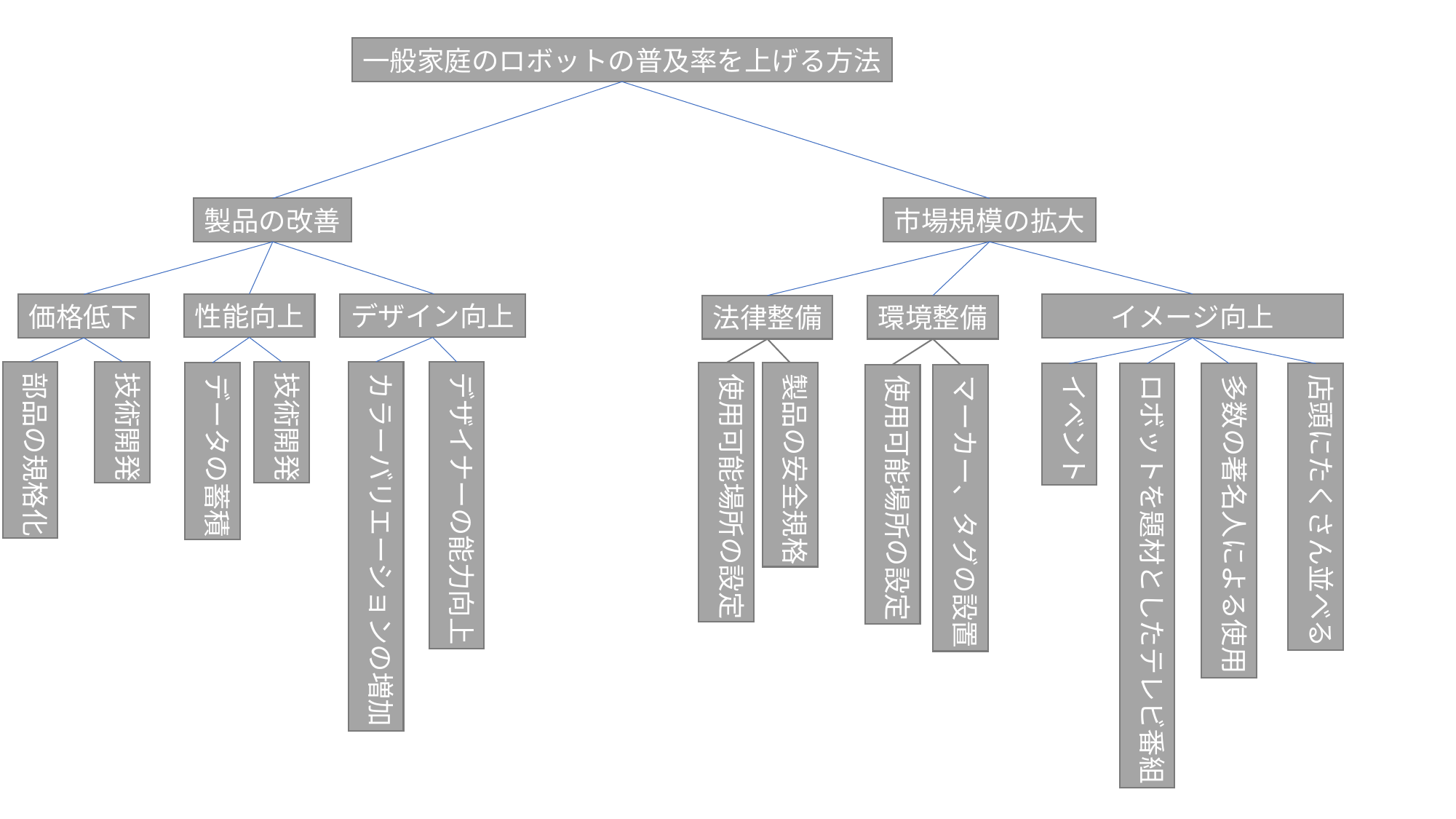

一般家庭のロボットの普及率を上げる方法
製品の改善
市場規模の拡大
性能向上
デザイン向上
価格低下
イメージ向上
法律整備
環境整備
カラーバリエーションの増加
デザイナーの能力向上
部品の規格化
技術開発
技術開発
データの蓄積
使用可能場所の設定
製品の安全規格
イベント
ロボットを題材としたテレビ番組
多数の著名人による使用
店頭にたくさん並べる
使用可能場所の設定
マーカー、タグの設置